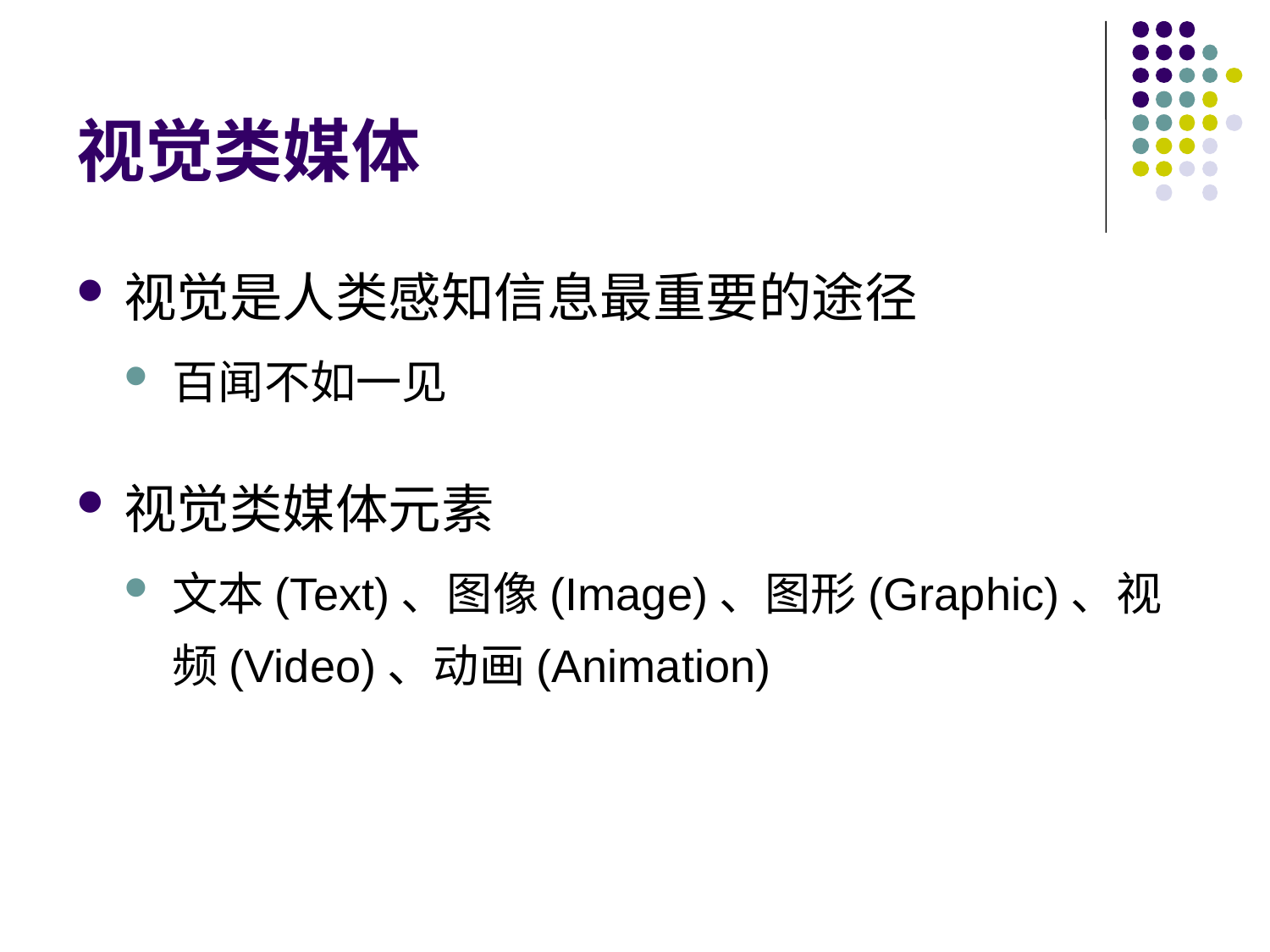

# 视觉类媒体
视觉是人类感知信息最重要的途径
百闻不如一见
视觉类媒体元素
文本(Text)、图像(Image)、图形(Graphic)、视频(Video)、动画(Animation)